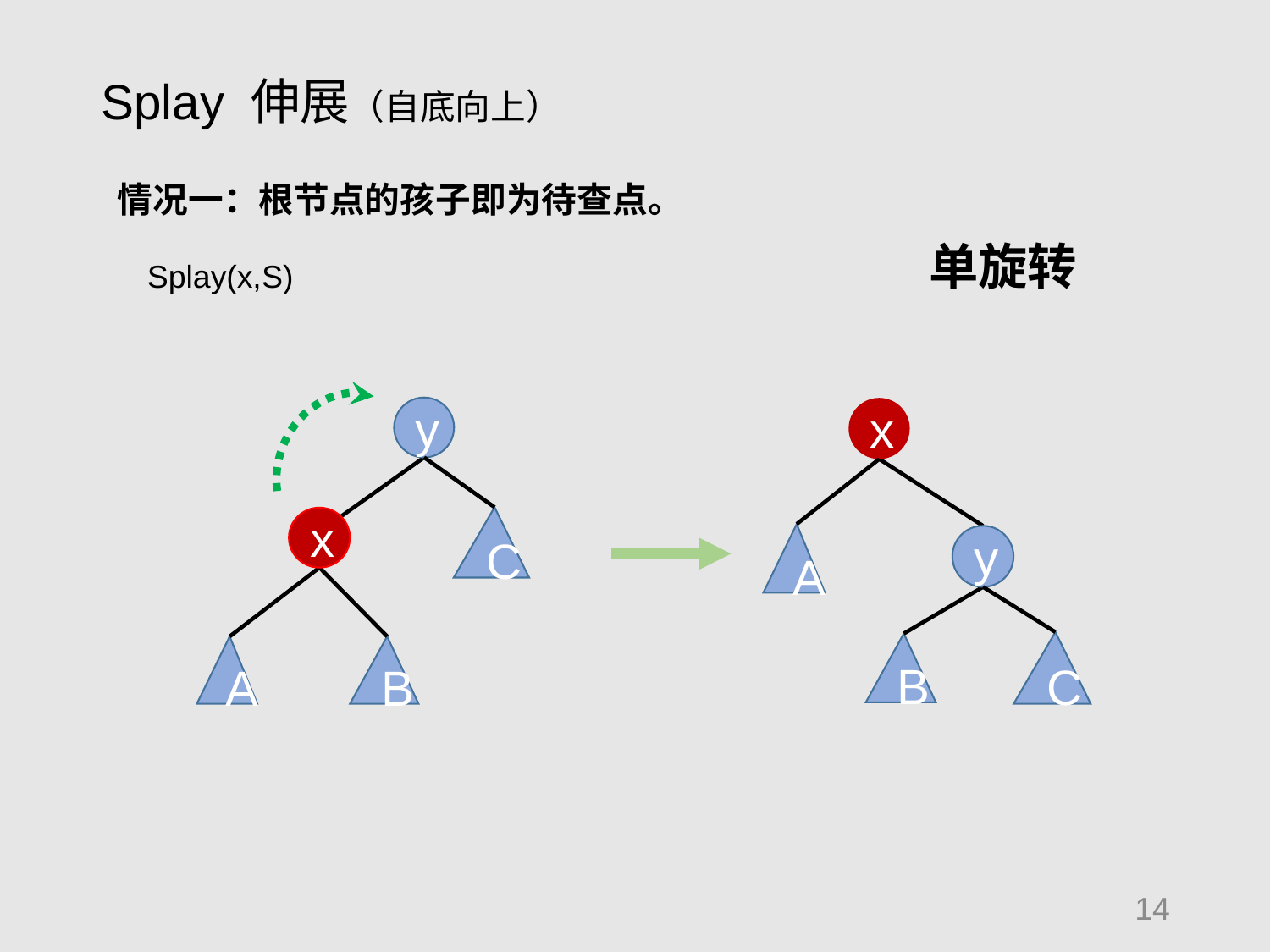

Splay 伸展（自底向上）
情况一：根节点的孩子即为待查点。
单旋转
Splay(x,S)
y
C
x
A
B
x
A
y
C
B

14